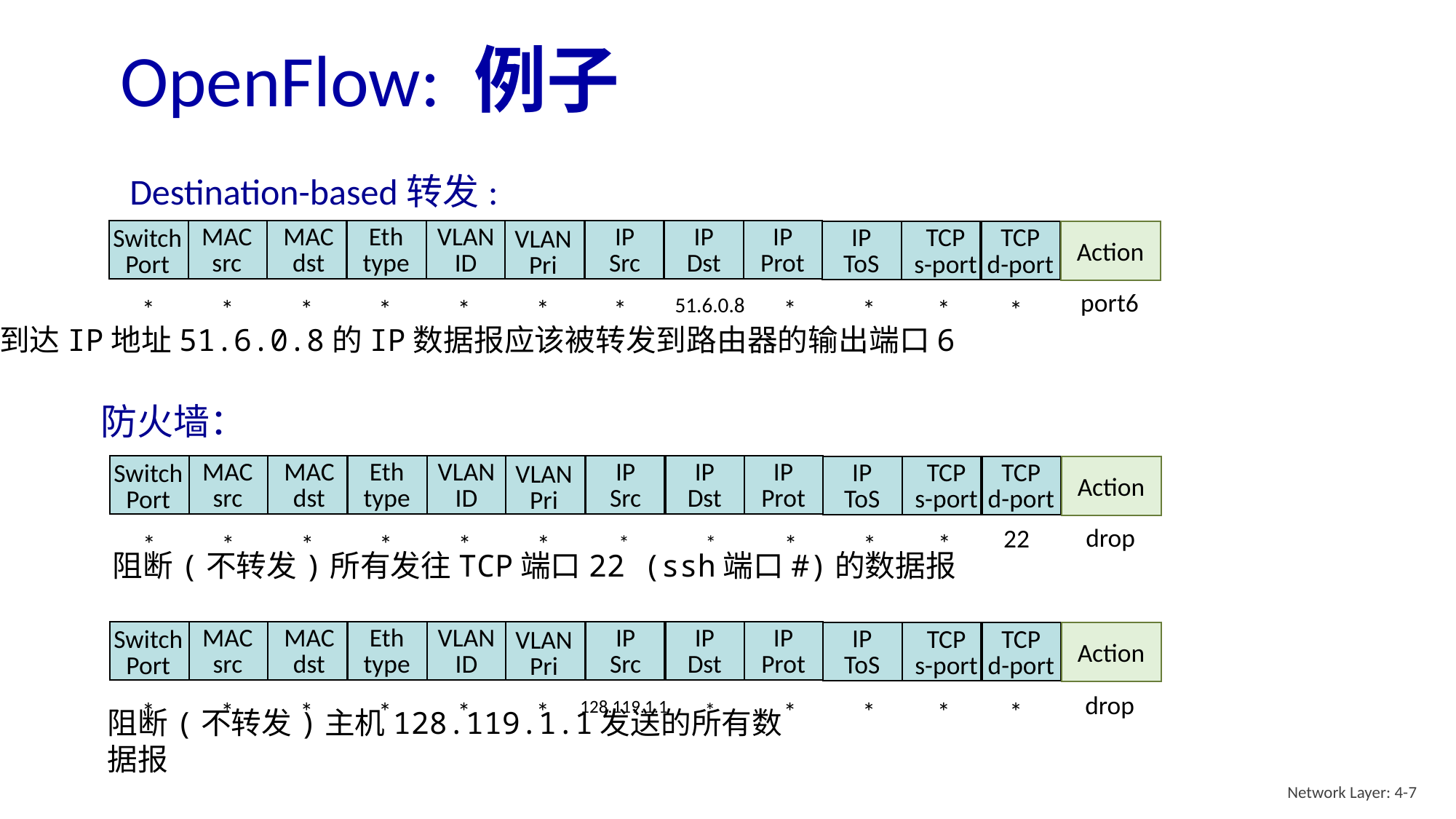

# OpenFlow: 例子
Destination-based转发:
MAC
src
MAC
dst
Eth
type
VLAN
ID
IP
Src
IP
Dst
IP
Prot

IP
ToS
TCP
s-port
TCP
d-port
Switch
Port

VLAN
Pri
Action
port6
51.6.0.8
*
*
*
*
*
*
*
*
*
*
*
到达IP地址51.6.0.8的IP数据报应该被转发到路由器的输出端口6
防火墙：
MAC
src
MAC
dst
Eth
type
VLAN
ID
IP
Src
IP
Dst
IP
Prot

IP
ToS
TCP
s-port
TCP
d-port
Switch
Port

VLAN
Pri
Action
drop
22
*
*
*
*
*
*
*
*
*
*
*
阻断(不转发)所有发往TCP端口22 (ssh端口#)的数据报
MAC
src
MAC
dst
Eth
type
VLAN
ID
IP
Src
IP
Dst
IP
Prot

IP
ToS
TCP
s-port
TCP
d-port
Switch
Port

VLAN
Pri
Action
drop
128.119.1.1
*
*
*
*
*
*
*
*
*
*
*
阻断(不转发)主机128.119.1.1发送的所有数据报
Network Layer: 4-7